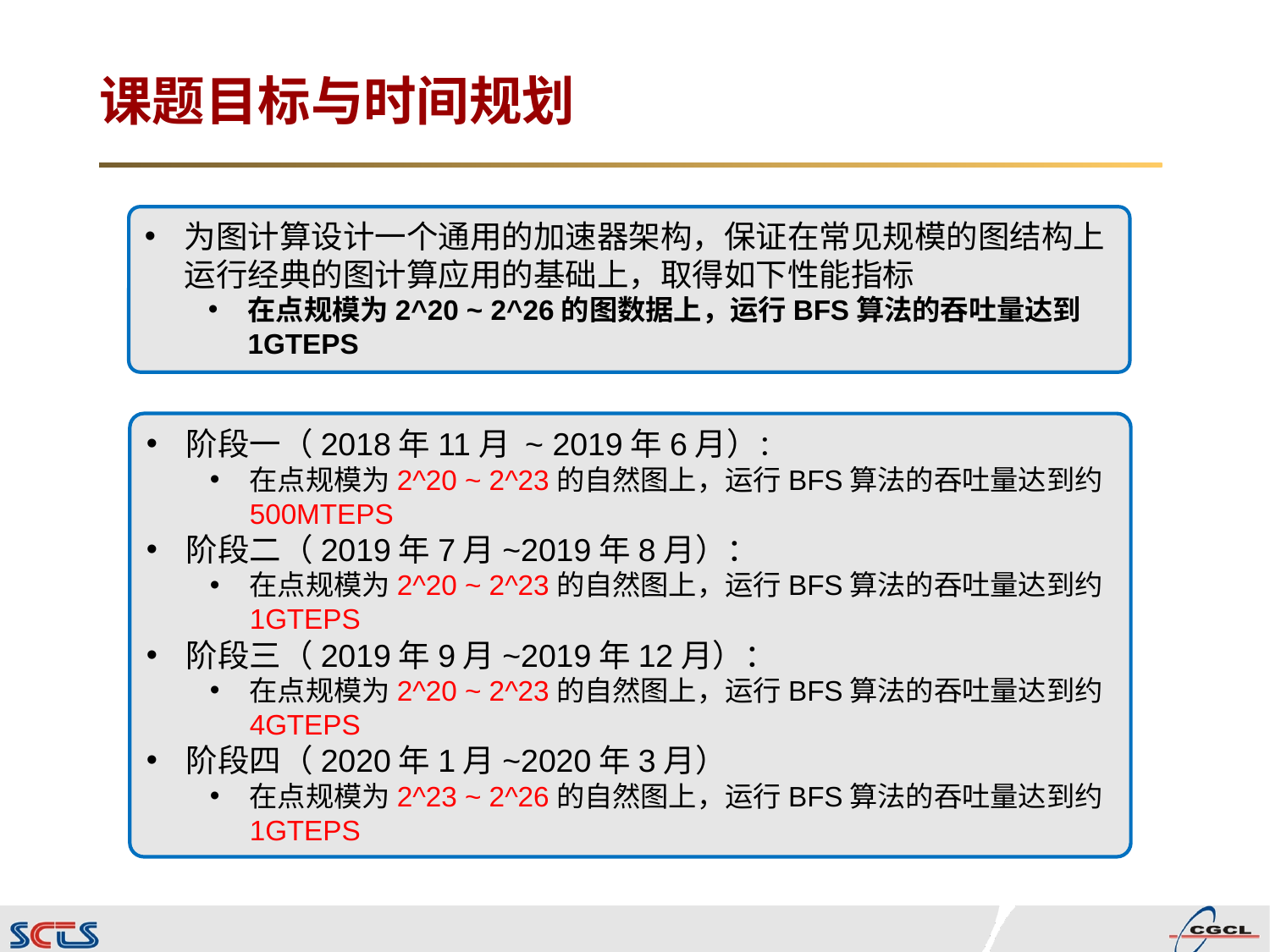

# 课题目标与时间规划
为图计算设计一个通用的加速器架构，保证在常见规模的图结构上运行经典的图计算应用的基础上，取得如下性能指标
在点规模为2^20 ~ 2^26的图数据上，运行BFS算法的吞吐量达到1GTEPS
阶段一（2018年11月 ~ 2019年6月）：
在点规模为2^20 ~ 2^23的自然图上，运行BFS算法的吞吐量达到约500MTEPS
阶段二（2019年7月~2019年8月）：
在点规模为2^20 ~ 2^23的自然图上，运行BFS算法的吞吐量达到约1GTEPS
阶段三（2019年9月~2019年12月）：
在点规模为2^20 ~ 2^23的自然图上，运行BFS算法的吞吐量达到约4GTEPS
阶段四（2020年1月~2020年3月）
在点规模为2^23 ~ 2^26的自然图上，运行BFS算法的吞吐量达到约1GTEPS